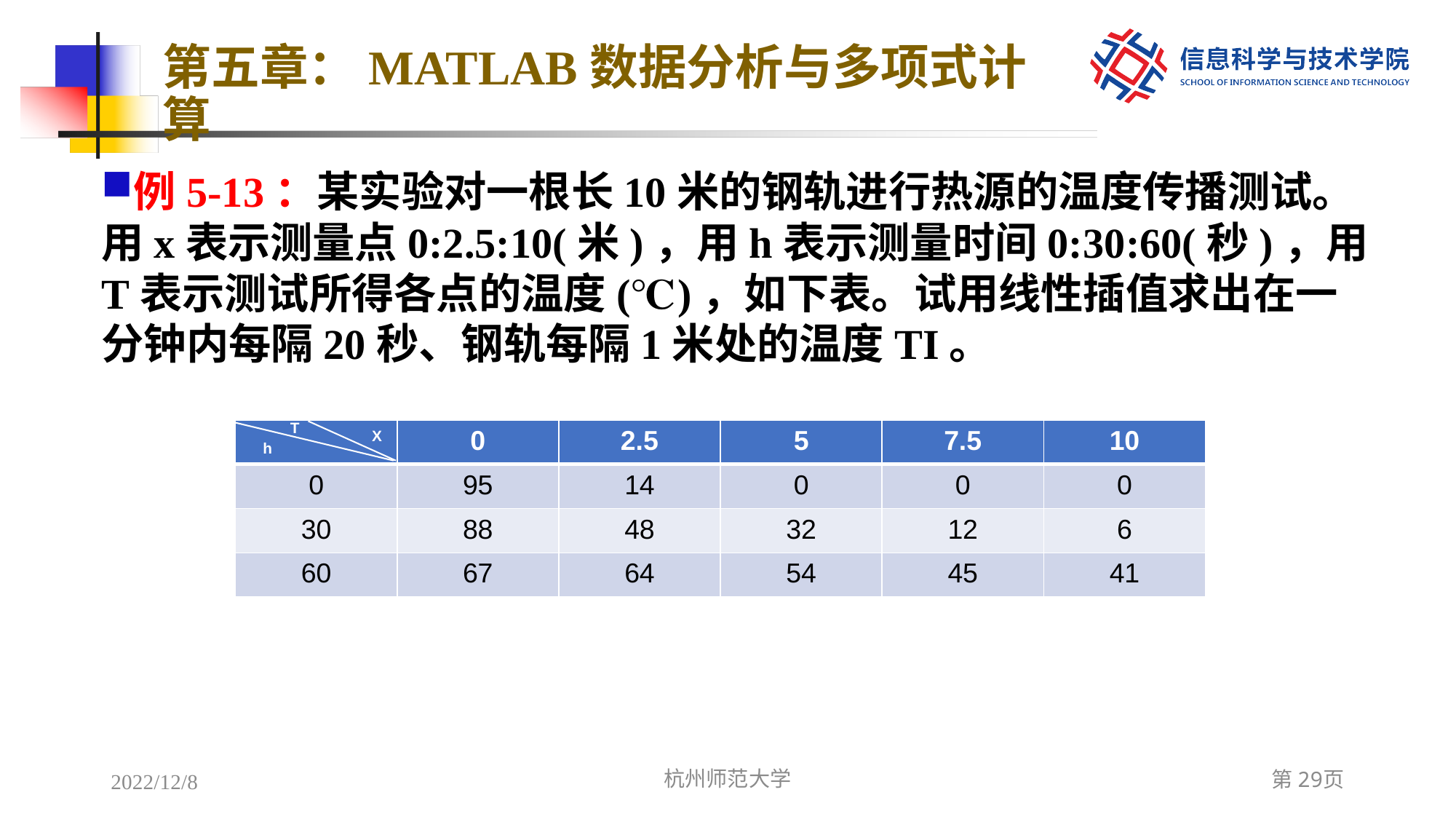

# 第五章：MATLAB数据分析与多项式计算
例5-13：某实验对一根长10米的钢轨进行热源的温度传播测试。用x表示测量点0:2.5:10(米)，用h表示测量时间0:30:60(秒)，用T表示测试所得各点的温度(℃)，如下表。试用线性插值求出在一分钟内每隔20秒、钢轨每隔1米处的温度TI。

T
|  | 0 | 2.5 | 5 | 7.5 | 10 |
| --- | --- | --- | --- | --- | --- |
| 0 | 95 | 14 | 0 | 0 | 0 |
| 30 | 88 | 48 | 32 | 12 | 6 |
| 60 | 67 | 64 | 54 | 45 | 41 |
X
h
2022/12/8
杭州师范大学
第29页